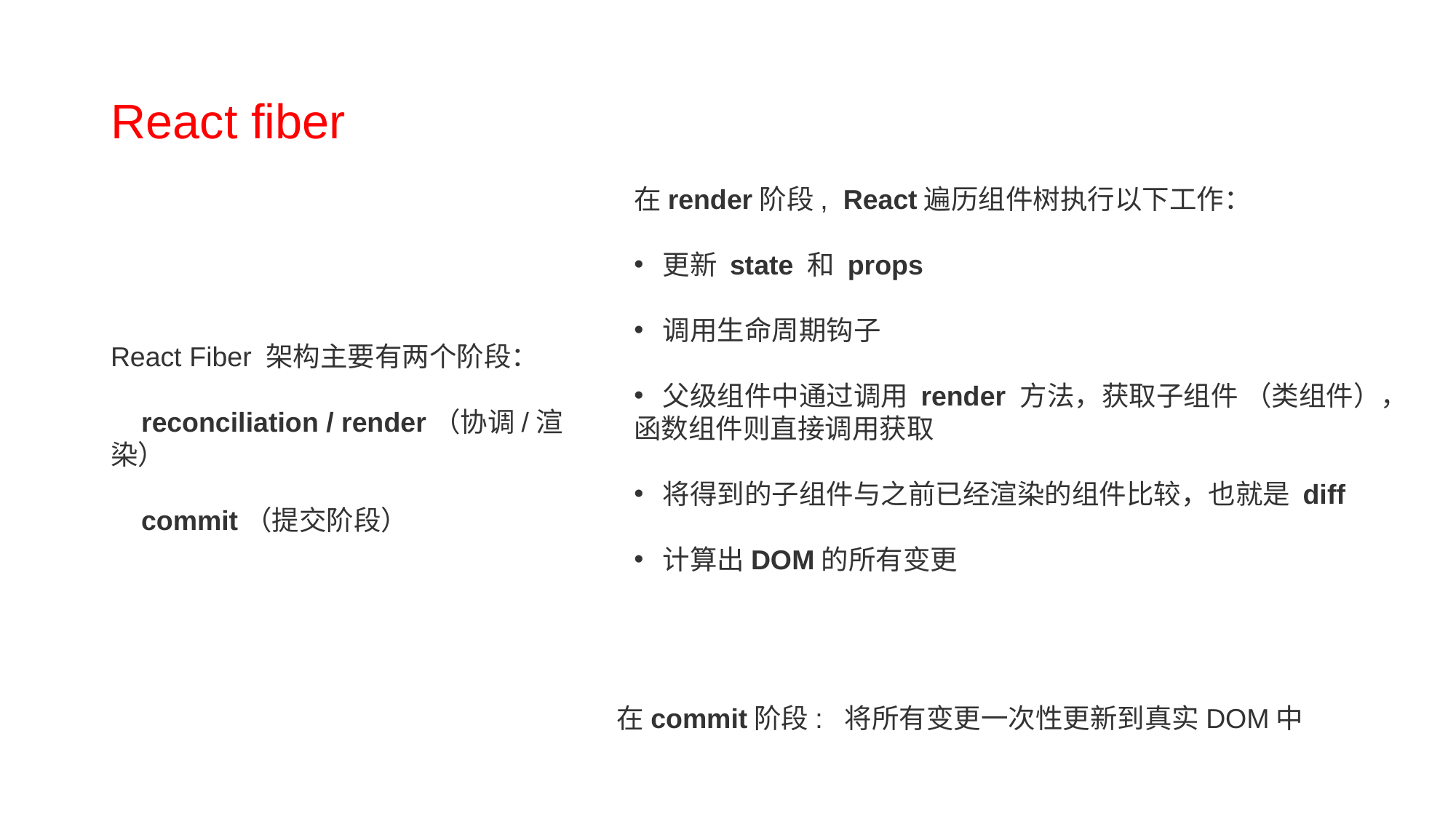

# React fiber
在render阶段,  React遍历组件树执行以下工作：

  更新 state 和 props

  调用生命周期钩子

  父级组件中通过调用 render 方法，获取子组件 （类组件），函数组件则直接调用获取

  将得到的子组件与之前已经渲染的组件比较，也就是 diff

  计算出DOM的所有变更
React Fiber 架构主要有两个阶段：

    reconciliation / render（协调/渲染）

    commit（提交阶段）
在commit阶段:  将所有变更一次性更新到真实DOM中